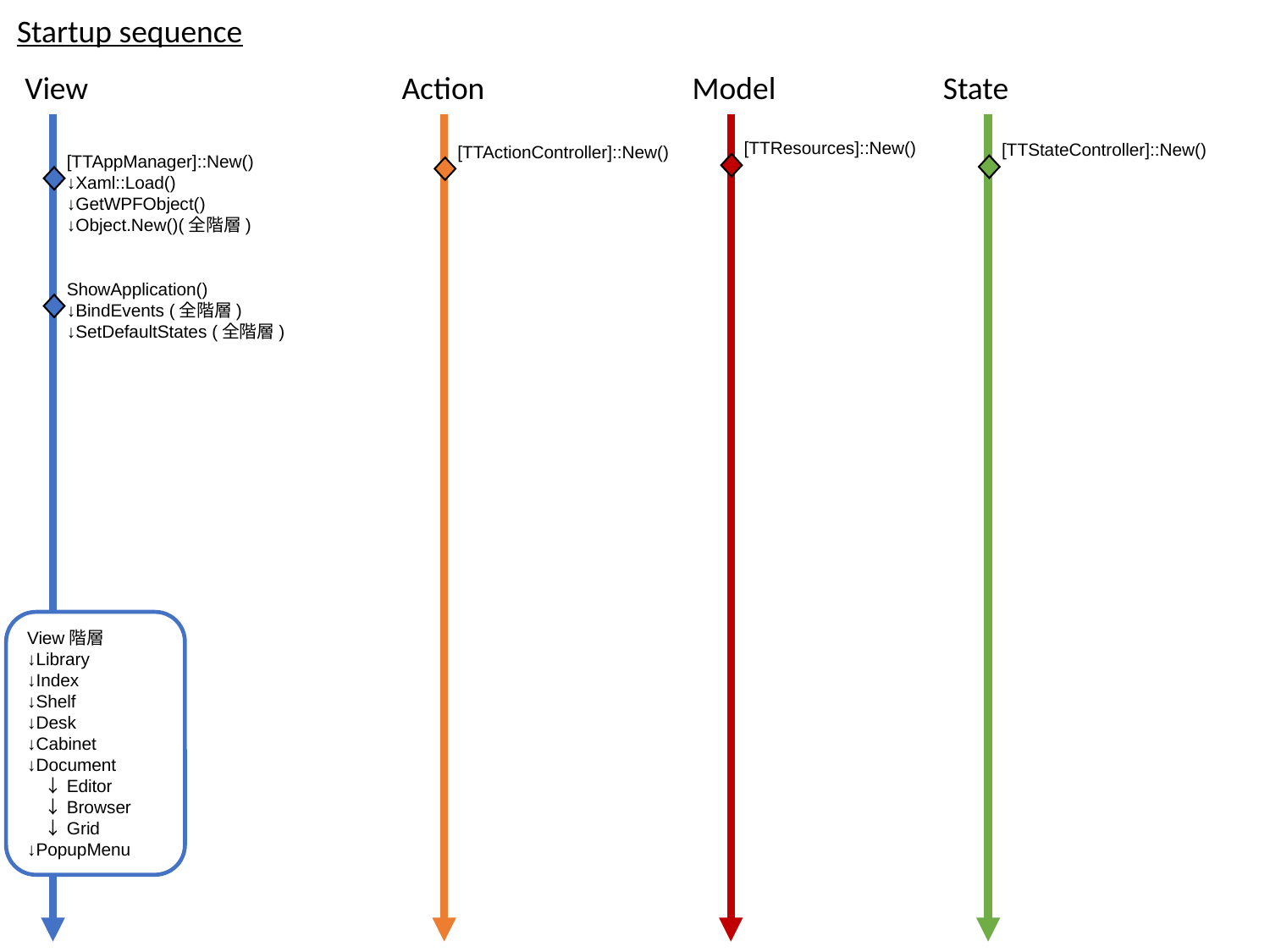

Startup sequence
View
Action
Model
State
[TTResources]::New()

[TTStateController]::New()

[TTActionController]::New()

[TTAppManager]::New()
↓Xaml::Load()
↓GetWPFObject()
↓Object.New()(全階層)

ShowApplication()
↓BindEvents (全階層)
↓SetDefaultStates (全階層)

View階層
↓Library
↓Index
↓Shelf
↓Desk
↓Cabinet
↓Document
　↓Editor
　↓Browser
　↓Grid
↓PopupMenu